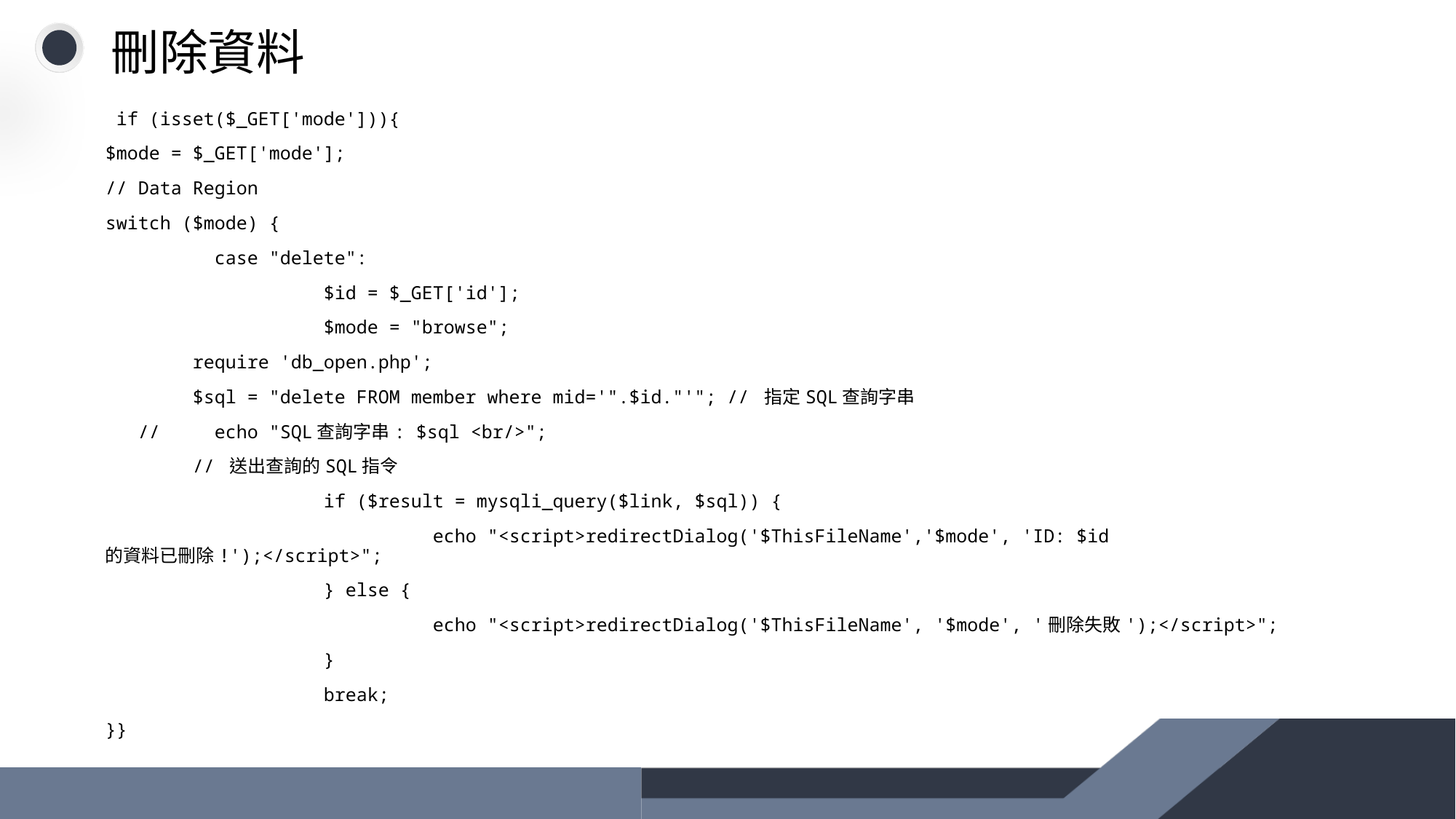

# 刪除資料
 if (isset($_GET['mode'])){
$mode = $_GET['mode'];
// Data Region
switch ($mode) {
	case "delete":
		$id = $_GET['id'];
		$mode = "browse";
        require 'db_open.php';
        $sql = "delete FROM member where mid='".$id."'"; // 指定SQL查詢字串
   //     echo "SQL查詢字串: $sql <br/>";
        // 送出查詢的SQL指令
		if ($result = mysqli_query($link, $sql)) {
			echo "<script>redirectDialog('$ThisFileName','$mode', 'ID: $id 的資料已刪除!');</script>";
		} else {
			echo "<script>redirectDialog('$ThisFileName', '$mode', '刪除失敗');</script>";
		}
		break;
}}